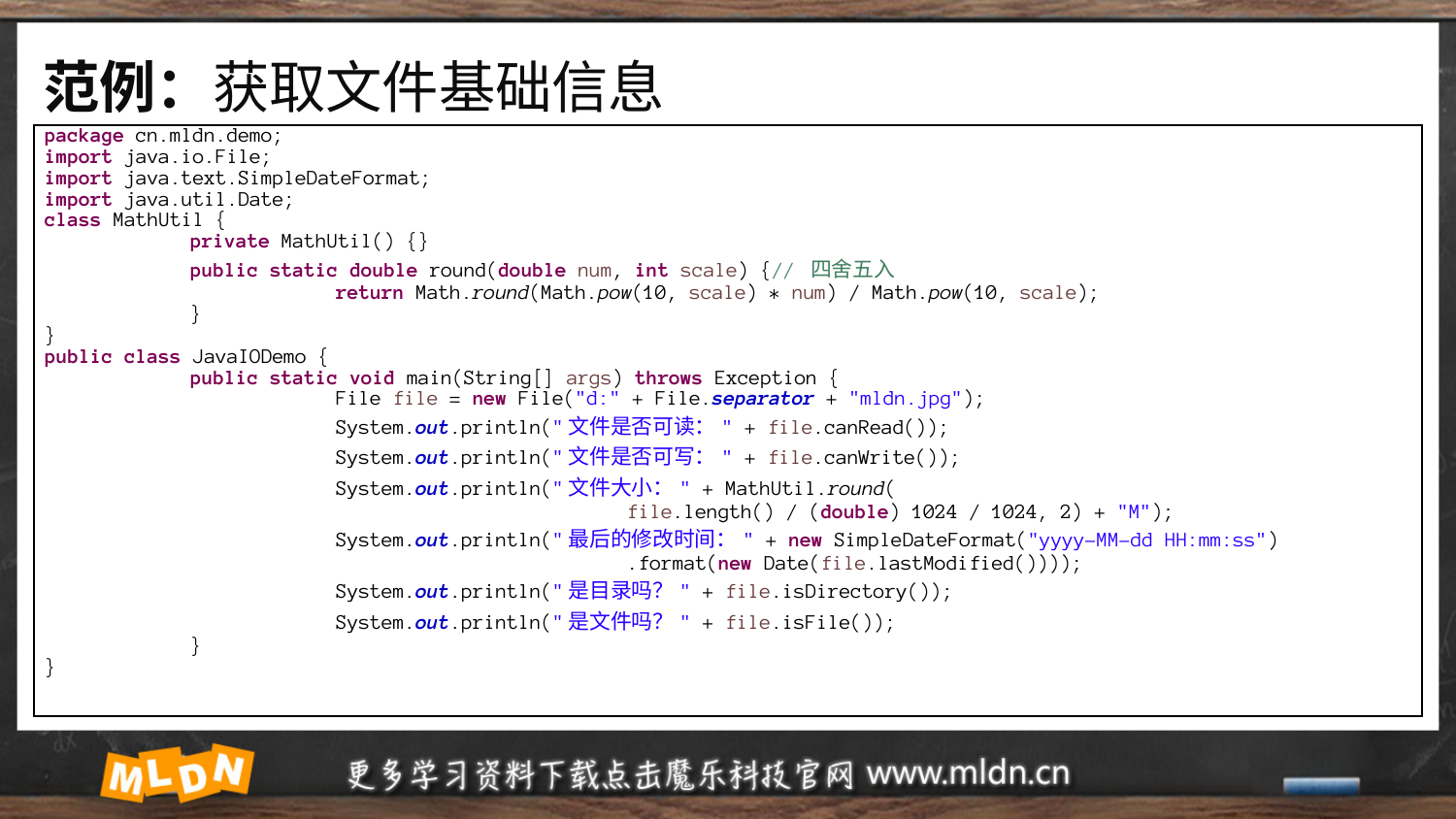

# 范例：获取文件基础信息
| package cn.mldn.demo; import java.io.File; import java.text.SimpleDateFormat; import java.util.Date; class MathUtil { private MathUtil() {} public static double round(double num, int scale) {// 四舍五入 return Math.round(Math.pow(10, scale) \* num) / Math.pow(10, scale); } } public class JavaIODemo { public static void main(String[] args) throws Exception { File file = new File("d:" + File.separator + "mldn.jpg"); System.out.println("文件是否可读：" + file.canRead()); System.out.println("文件是否可写：" + file.canWrite()); System.out.println("文件大小：" + MathUtil.round( file.length() / (double) 1024 / 1024, 2) + "M"); System.out.println("最后的修改时间：" + new SimpleDateFormat("yyyy-MM-dd HH:mm:ss") .format(new Date(file.lastModified()))); System.out.println("是目录吗？" + file.isDirectory()); System.out.println("是文件吗？" + file.isFile()); } } |
| --- |